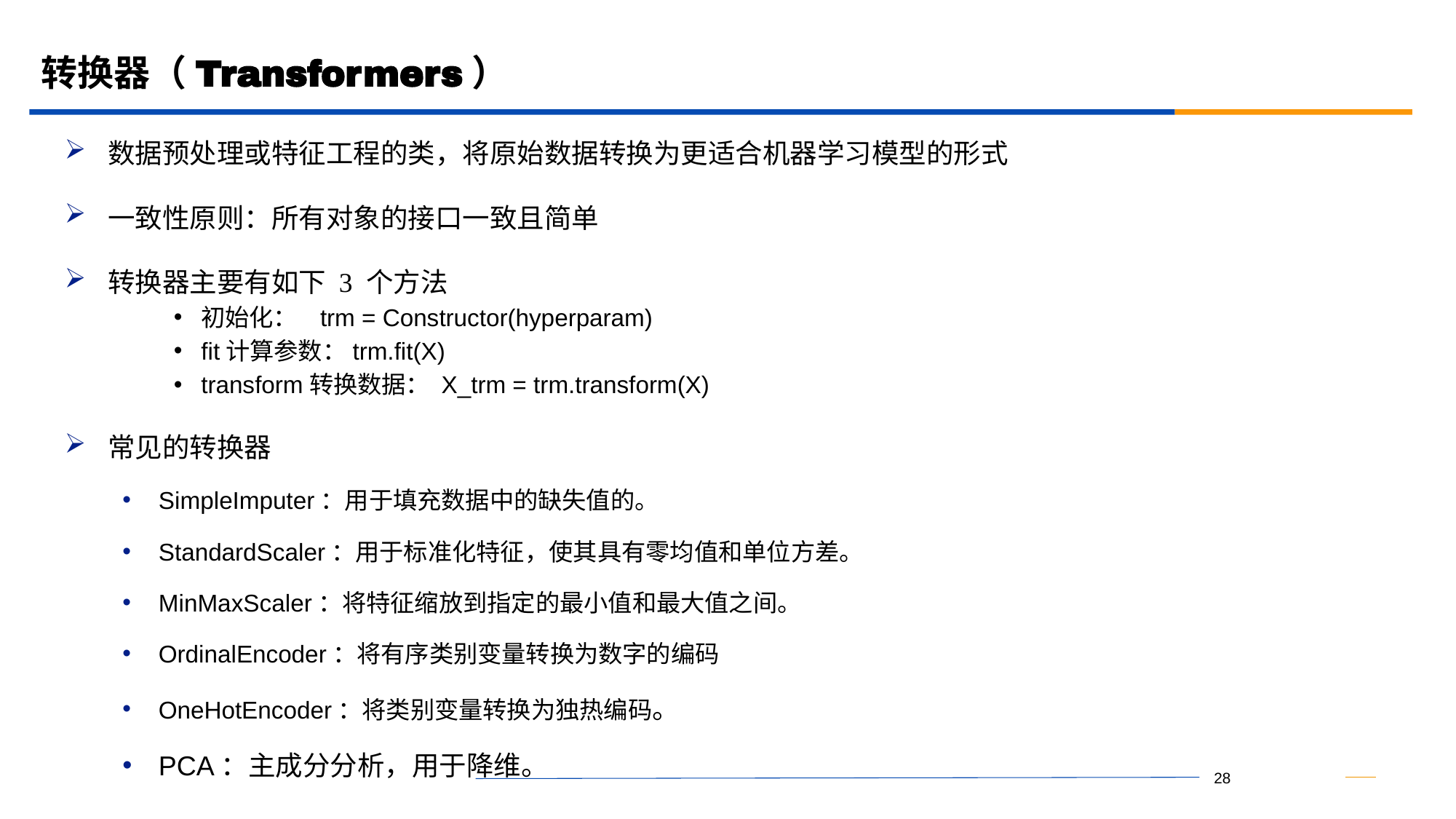

# 转换器（Transformers）
数据预处理或特征工程的类，将原始数据转换为更适合机器学习模型的形式
一致性原则：所有对象的接口一致且简单
转换器主要有如下 3 个方法
初始化：   trm = Constructor(hyperparam)
fit计算参数：trm.fit(X)
transform转换数据： X_trm = trm.transform(X)
常见的转换器
SimpleImputer：用于填充数据中的缺失值的。
StandardScaler：用于标准化特征，使其具有零均值和单位方差。
MinMaxScaler：将特征缩放到指定的最小值和最大值之间。
OrdinalEncoder：将有序类别变量转换为数字的编码
OneHotEncoder：将类别变量转换为独热编码。
PCA：主成分分析，用于降维。